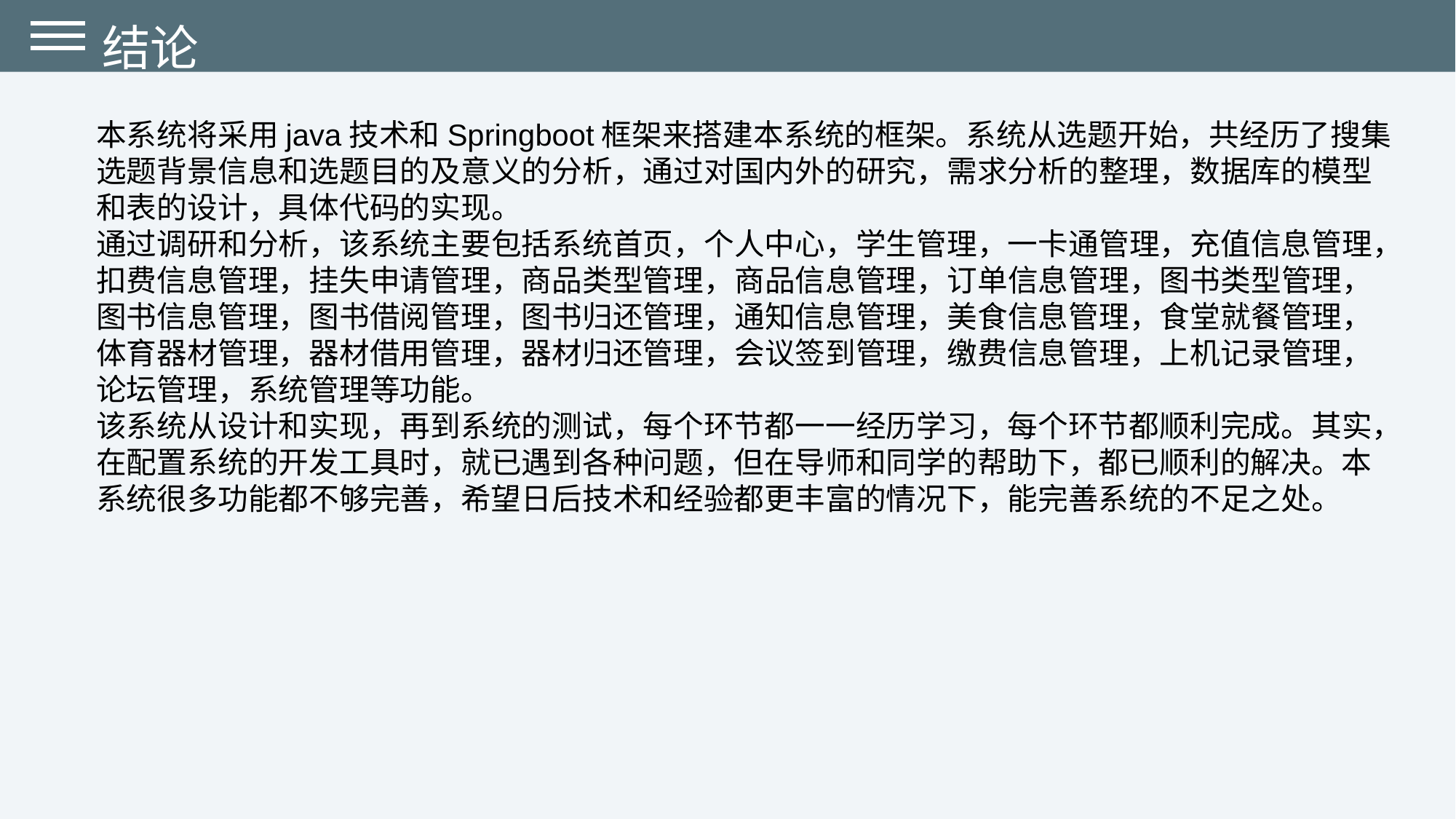

结论
本系统将采用java技术和Springboot框架来搭建本系统的框架。系统从选题开始，共经历了搜集选题背景信息和选题目的及意义的分析，通过对国内外的研究，需求分析的整理，数据库的模型和表的设计，具体代码的实现。
通过调研和分析，该系统主要包括系统首页，个人中心，学生管理，一卡通管理，充值信息管理，扣费信息管理，挂失申请管理，商品类型管理，商品信息管理，订单信息管理，图书类型管理，图书信息管理，图书借阅管理，图书归还管理，通知信息管理，美食信息管理，食堂就餐管理，体育器材管理，器材借用管理，器材归还管理，会议签到管理，缴费信息管理，上机记录管理，论坛管理，系统管理等功能。
该系统从设计和实现，再到系统的测试，每个环节都一一经历学习，每个环节都顺利完成。其实，在配置系统的开发工具时，就已遇到各种问题，但在导师和同学的帮助下，都已顺利的解决。本系统很多功能都不够完善，希望日后技术和经验都更丰富的情况下，能完善系统的不足之处。